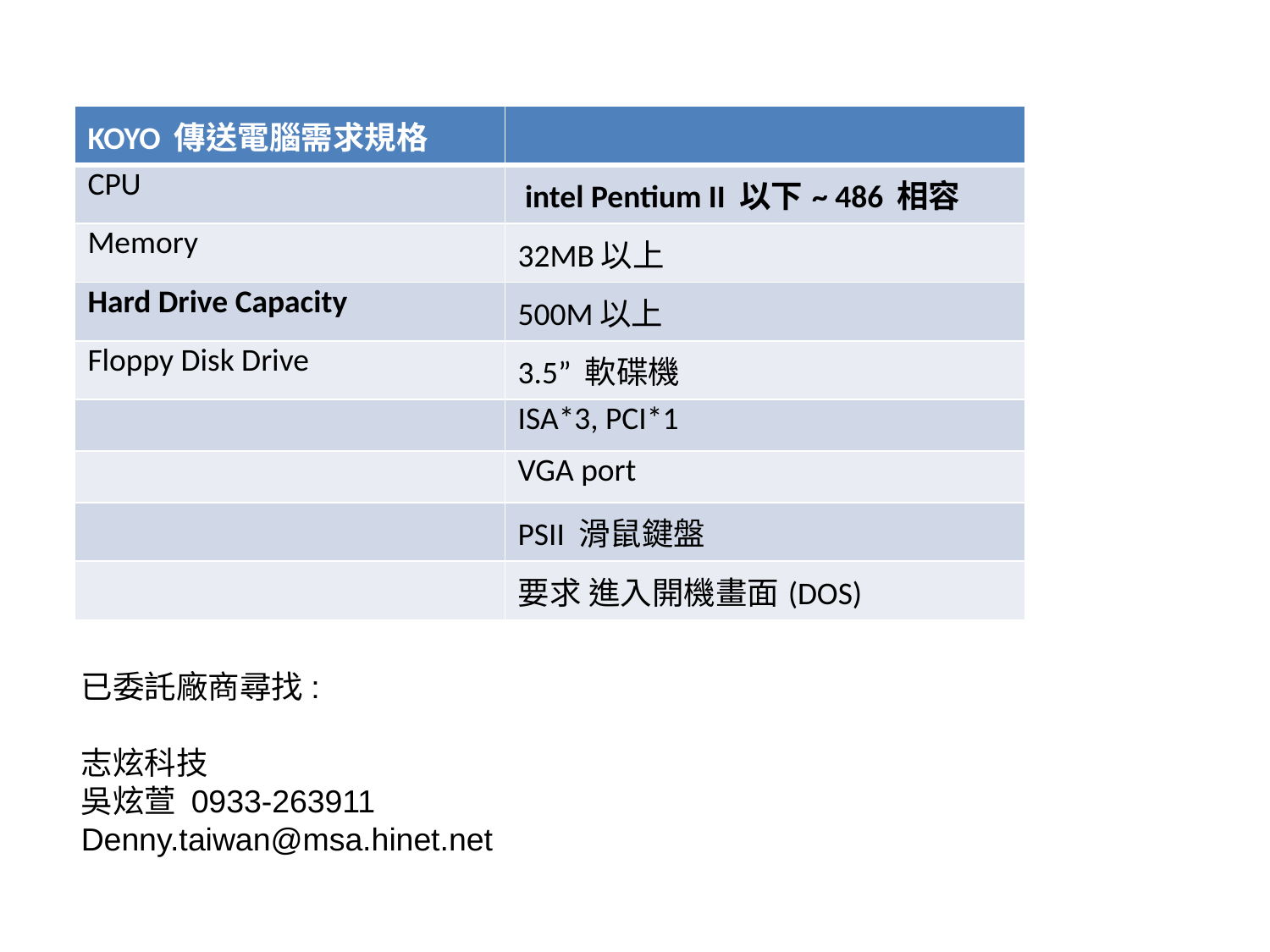

| KOYO 傳送電腦需求規格 |  |
| --- | --- |
| CPU | intel Pentium II 以下~ 486 相容 |
| Memory | 32MB以上 |
| Hard Drive Capacity | 500M以上 |
| Floppy Disk Drive | 3.5” 軟碟機 |
|  | ISA\*3, PCI\*1 |
|  | VGA port |
|  | PSII 滑鼠鍵盤 |
|  | 要求 進入開機畫面(DOS) |
已委託廠商尋找:

志炫科技
吳炫萱 0933-263911
Denny.taiwan@msa.hinet.net